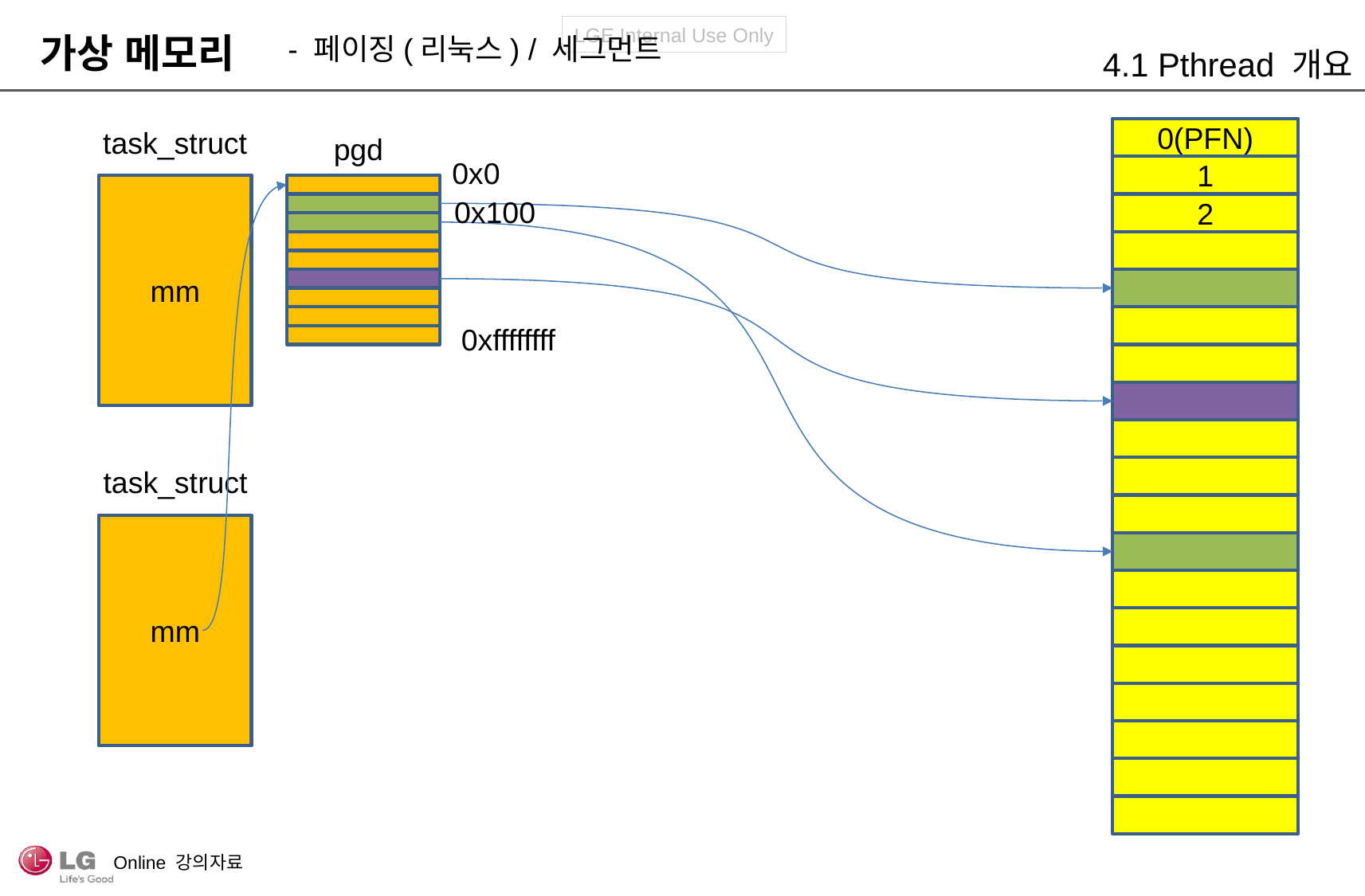

- 페이징(리눅스) / 세그먼트
가상 메모리
4.1 Pthread 개요

task_struct
0(PFN)
pgd
0x0
1
mm

0x100

2

0xffffffff

task_struct

mm